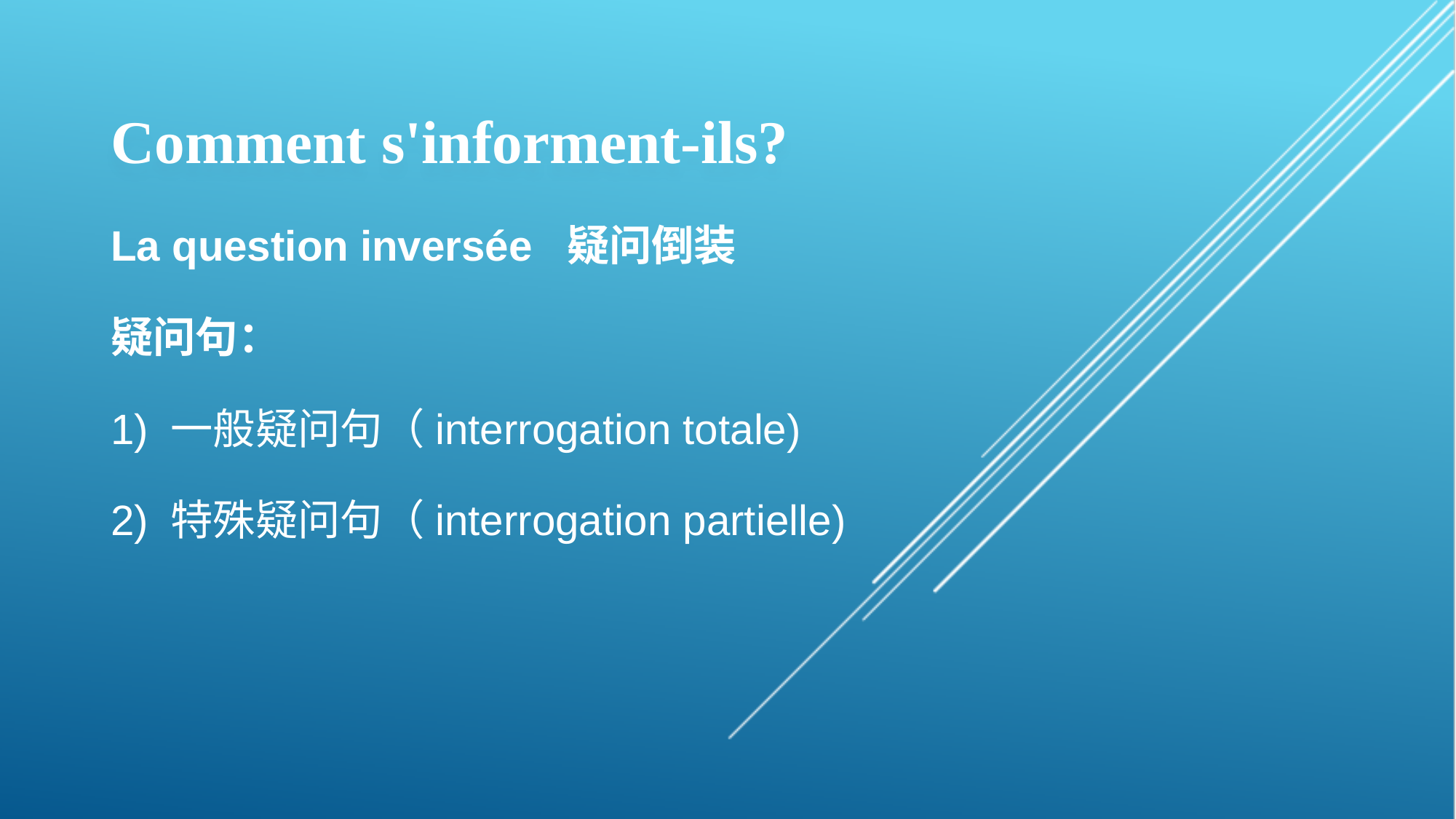

# Comment s'informent-ils?
La question inversée  疑问倒装
疑问句：
1) 一般疑问句（interrogation totale)
2) 特殊疑问句（interrogation partielle)